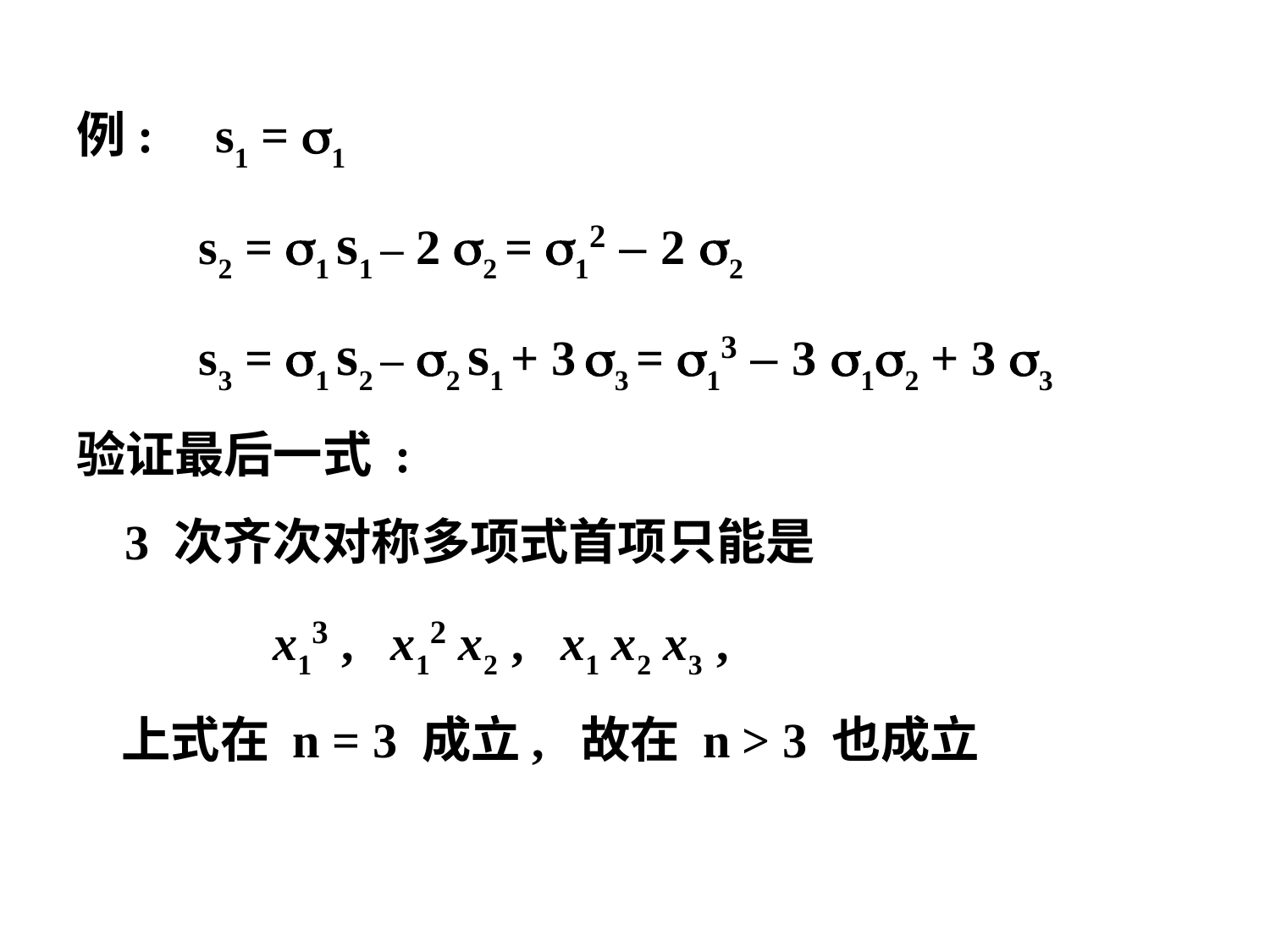

例:     s1 = σ1
          s2 = σ1 s1 – 2 σ2 = σ12 – 2 σ2
          s3 = σ1 s2 – σ2 s1 + 3 σ3 = σ13 – 3 σ1σ2 + 3 σ3
验证最后一式 :
    3 次齐次对称多项式首项只能是
                x13 ,   x12 x2 ,   x1 x2 x3 ,
   上式在 n = 3 成立,  故在 n > 3 也成立